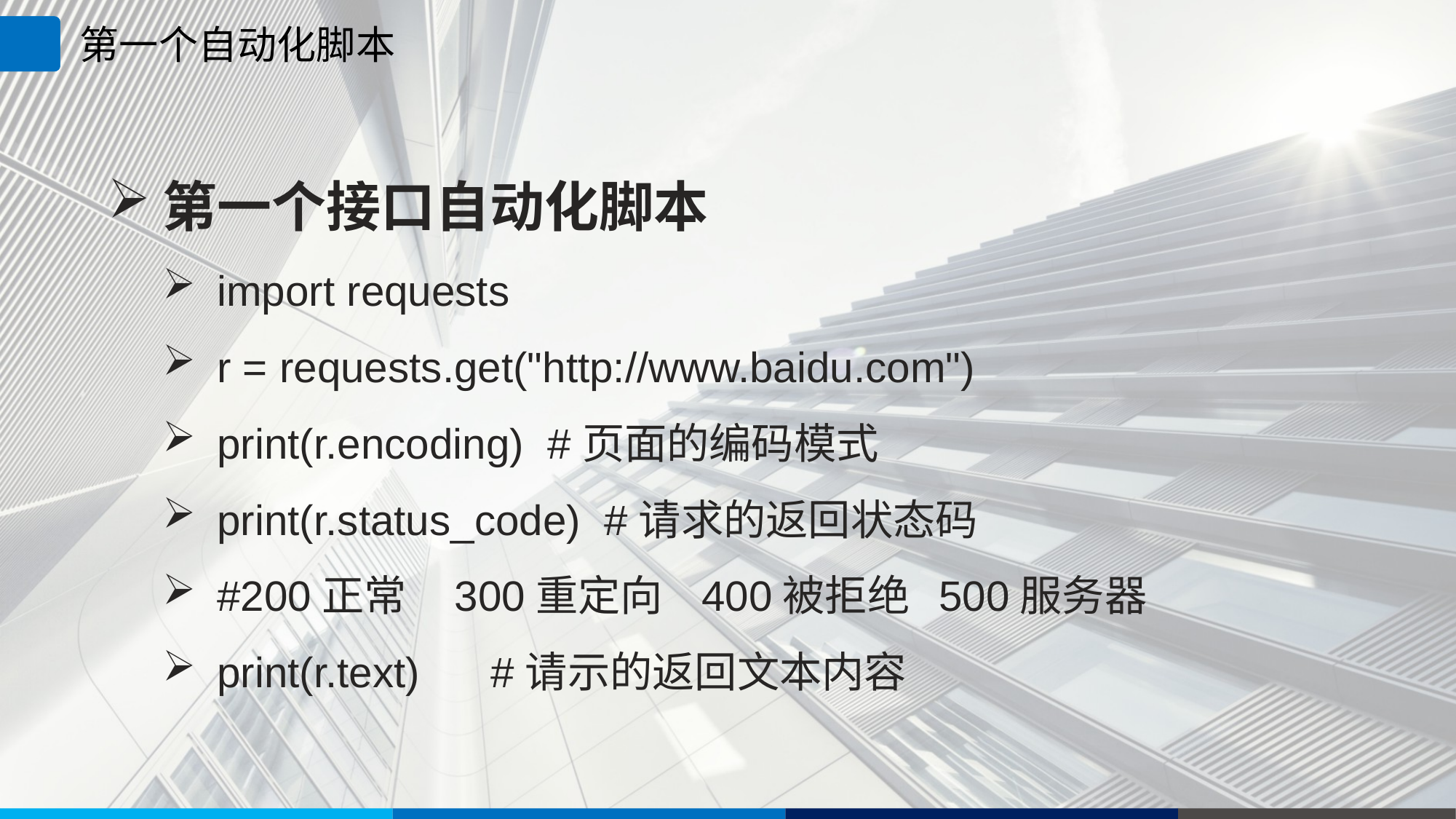

第一个自动化脚本

第一个接口自动化脚本
import requests
r = requests.get("http://www.baidu.com")
print(r.encoding)  #页面的编码模式
print(r.status_code)  #请求的返回状态码
#200正常    300重定向   400被拒绝  500服务器
print(r.text)      #请示的返回文本内容